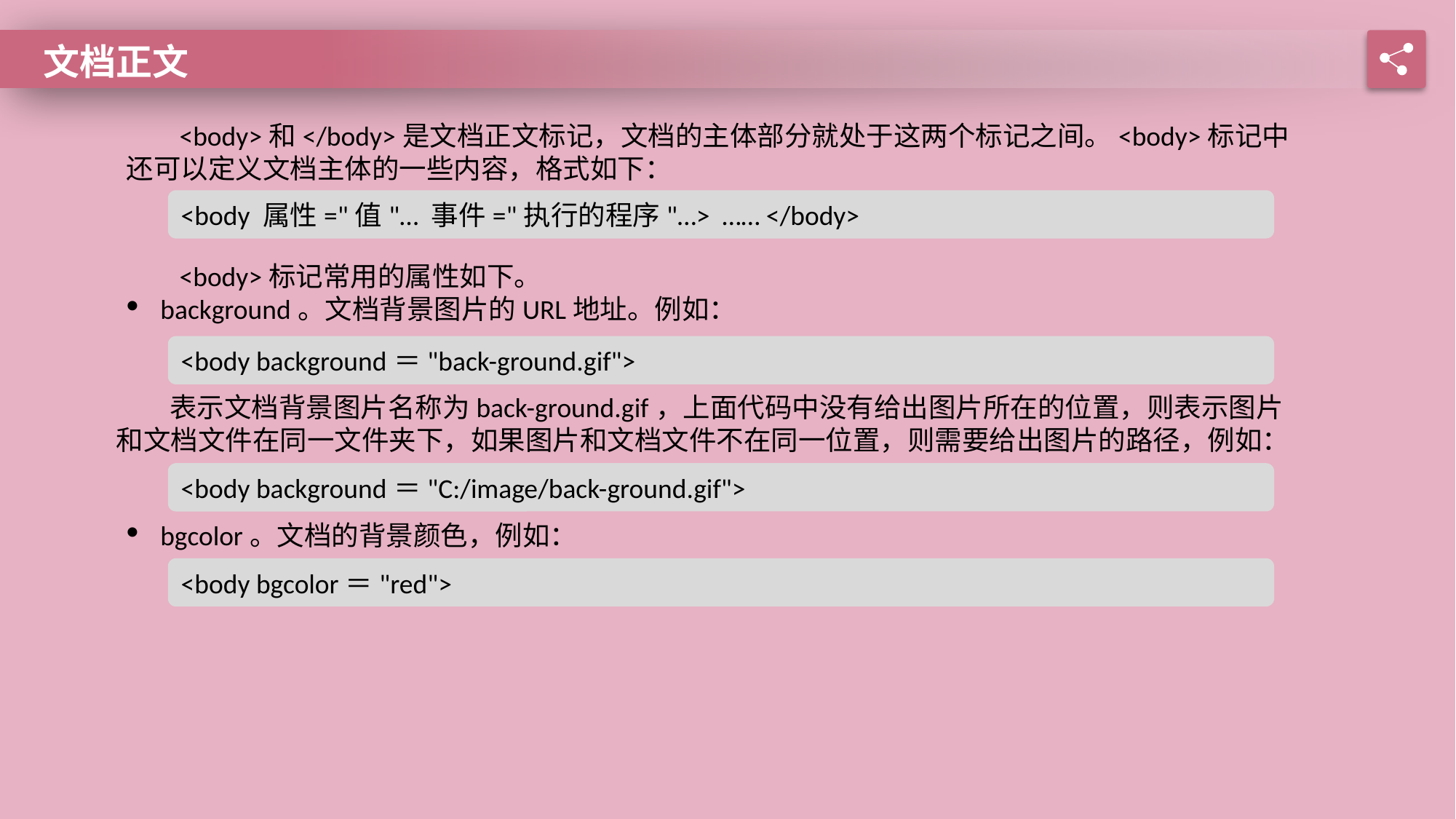

文档正文
<body>和</body>是文档正文标记，文档的主体部分就处于这两个标记之间。<body>标记中还可以定义文档主体的一些内容，格式如下：
<body 属性="值"… 事件="执行的程序"…>  …… </body>
<body>标记常用的属性如下。
background。文档背景图片的URL地址。例如：
<body background＝"back-ground.gif">
表示文档背景图片名称为back-ground.gif，上面代码中没有给出图片所在的位置，则表示图片和文档文件在同一文件夹下，如果图片和文档文件不在同一位置，则需要给出图片的路径，例如：
<body background＝"C:/image/back-ground.gif">
bgcolor。文档的背景颜色，例如：
<body bgcolor＝"red">